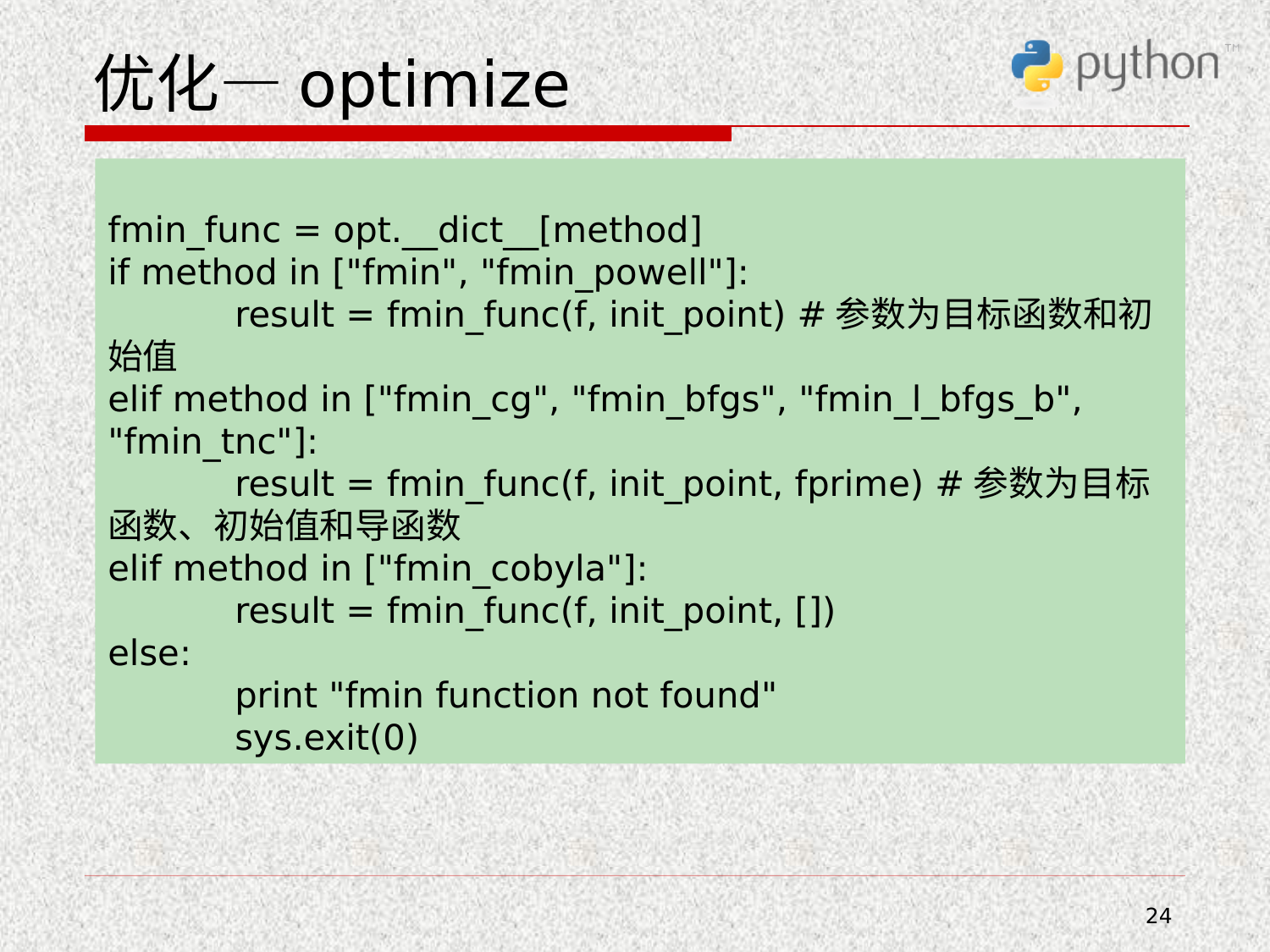

# 优化—optimize

fmin_func = opt.__dict__[method]
if method in ["fmin", "fmin_powell"]:
	result = fmin_func(f, init_point) #参数为目标函数和初始值
elif method in ["fmin_cg", "fmin_bfgs", "fmin_l_bfgs_b", "fmin_tnc"]:
	result = fmin_func(f, init_point, fprime) #参数为目标函数、初始值和导函数
elif method in ["fmin_cobyla"]:
	result = fmin_func(f, init_point, [])
else:
	print "fmin function not found"
	sys.exit(0)
24